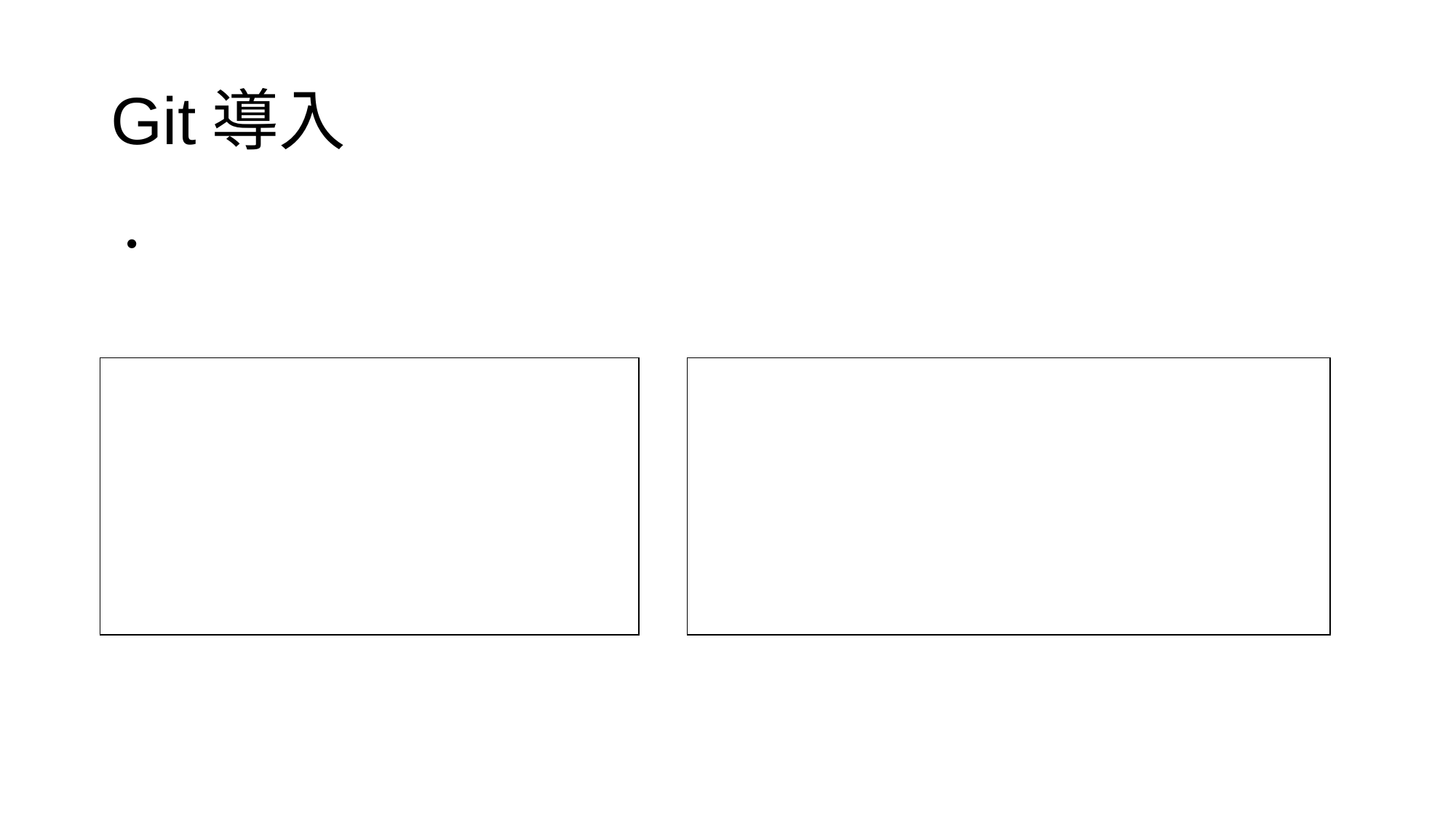

# Git導入
・
|  |
| --- |
|  |
| --- |